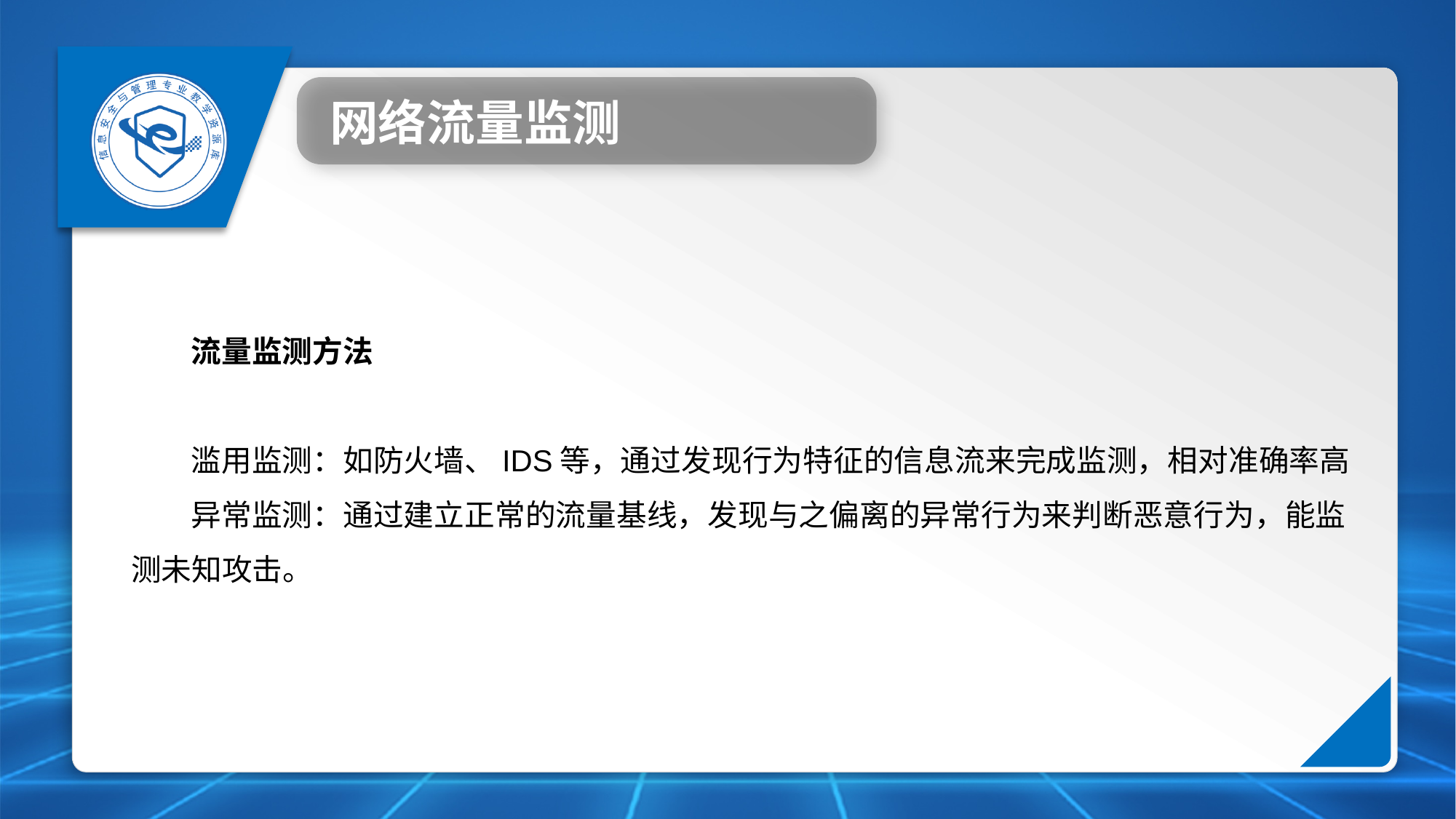

网络流量监测
流量监测方法

滥用监测：如防火墙、IDS等，通过发现行为特征的信息流来完成监测，相对准确率高
异常监测：通过建立正常的流量基线，发现与之偏离的异常行为来判断恶意行为，能监测未知攻击。